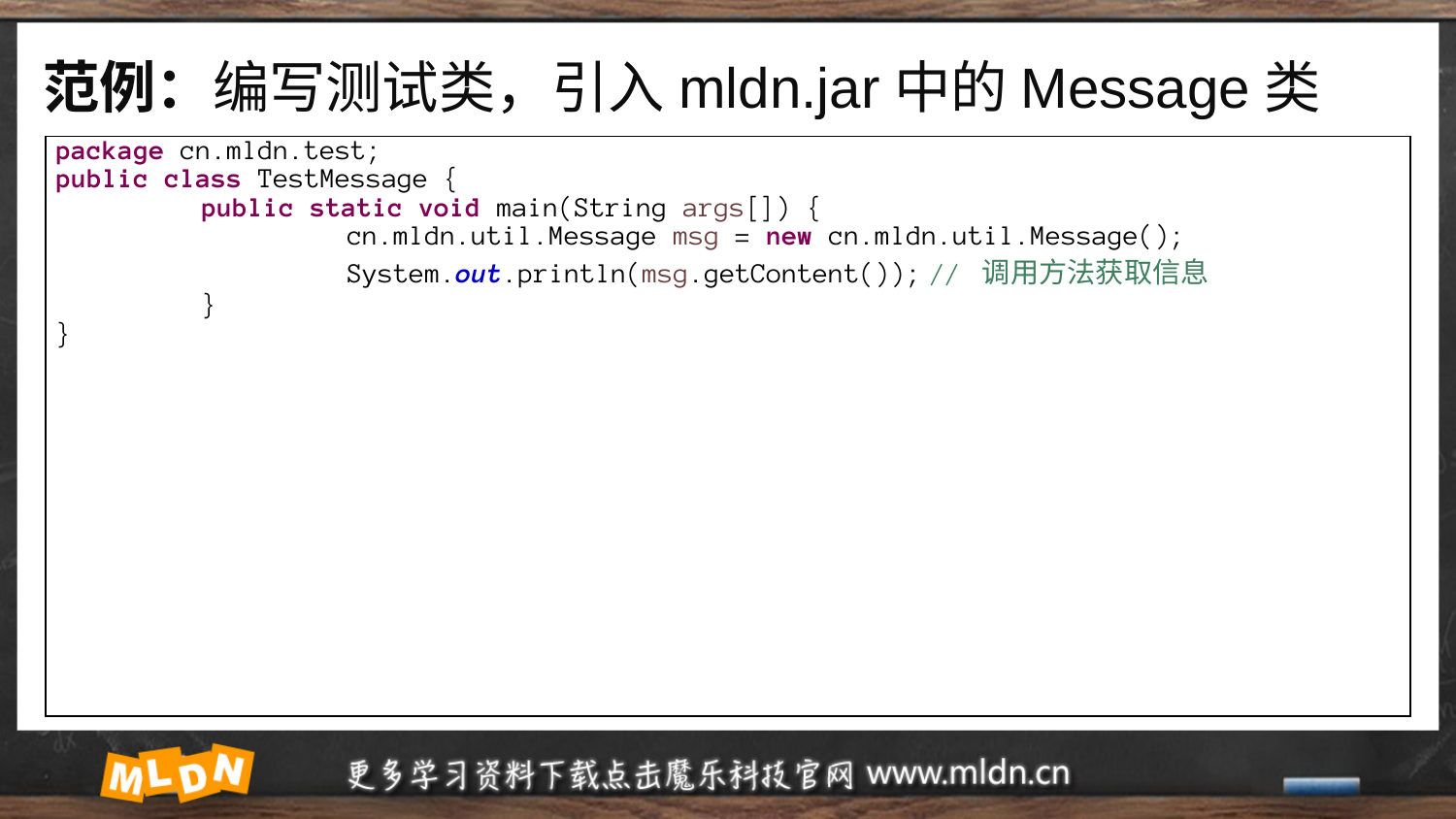

# 范例：编写测试类，引入mldn.jar中的Message类
| package cn.mldn.test; public class TestMessage { public static void main(String args[]) { cn.mldn.util.Message msg = new cn.mldn.util.Message(); System.out.println(msg.getContent()); // 调用方法获取信息 } } |
| --- |